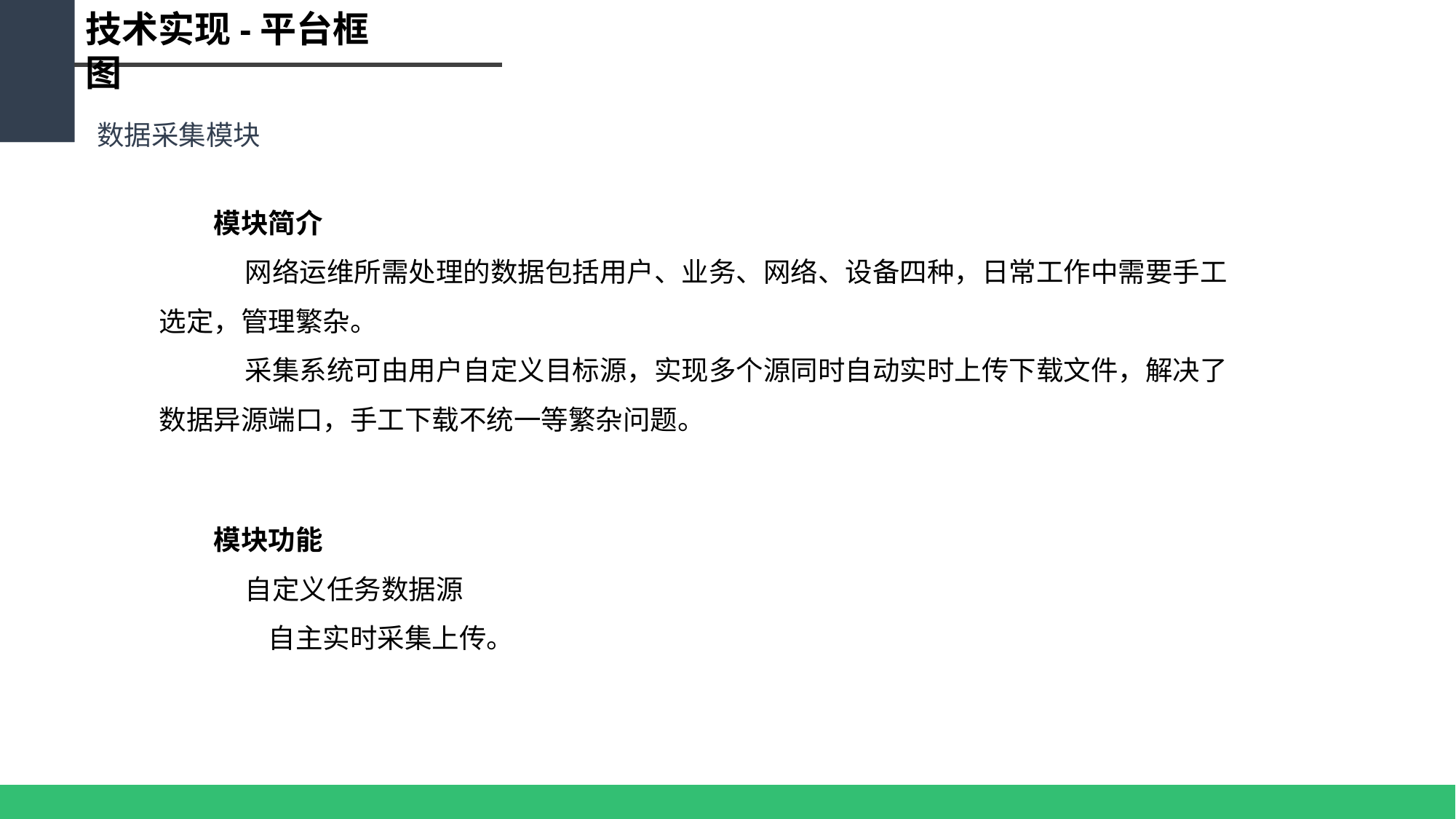

技术实现-平台框图
数据采集模块
模块简介
    网络运维所需处理的数据包括用户、业务、网络、设备四种，日常工作中需要手工选定，管理繁杂。
    采集系统可由用户自定义目标源，实现多个源同时自动实时上传下载文件，解决了数据异源端口，手工下载不统一等繁杂问题。
模块功能
    自定义任务数据源
    	自主实时采集上传。